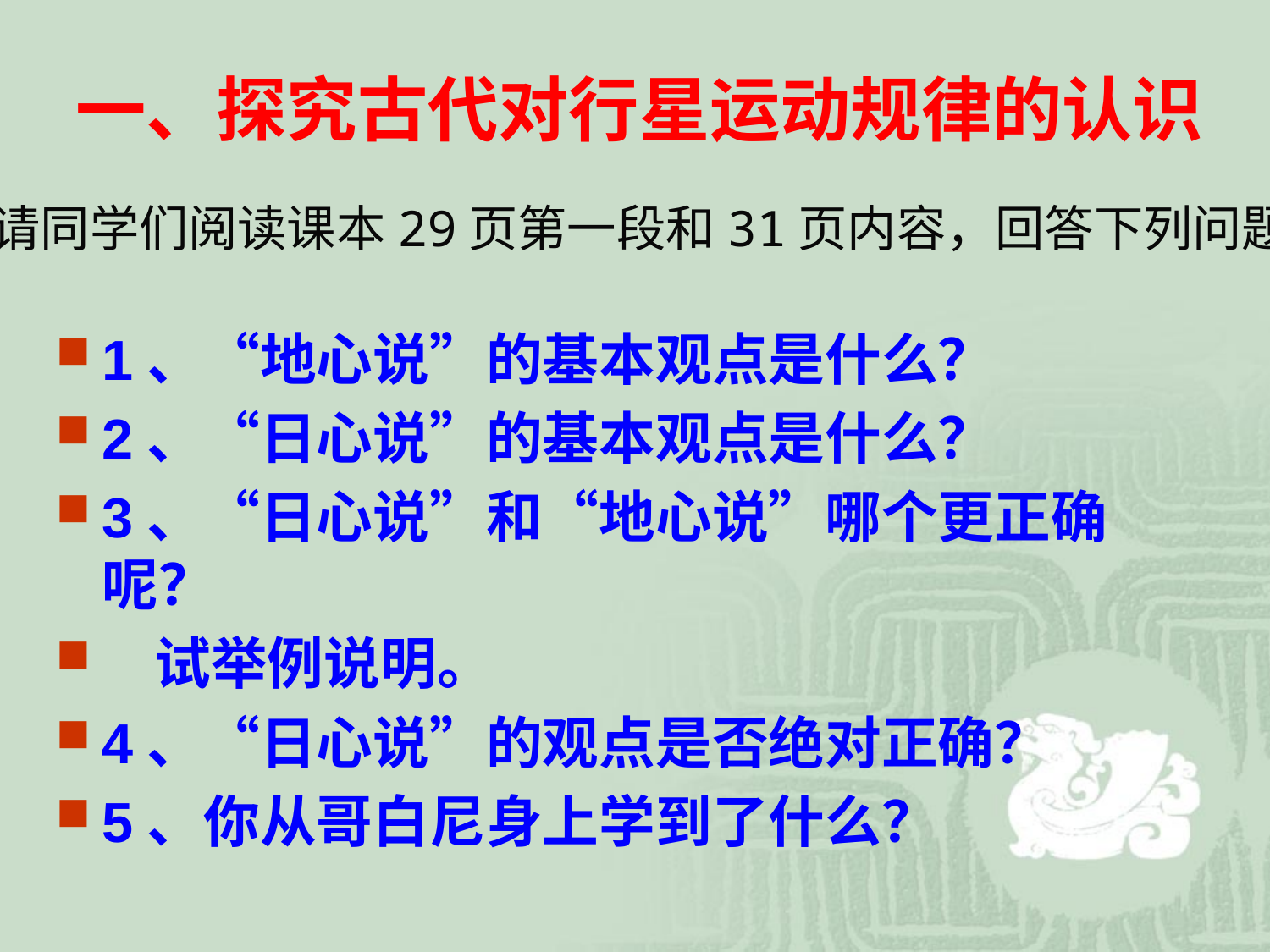

一、探究古代对行星运动规律的认识
请同学们阅读课本29页第一段和31页内容，回答下列问题
1、“地心说”的基本观点是什么？
2、“日心说”的基本观点是什么？
3、“日心说”和“地心说”哪个更正确呢？
   试举例说明。
4、“日心说”的观点是否绝对正确？
5、你从哥白尼身上学到了什么？